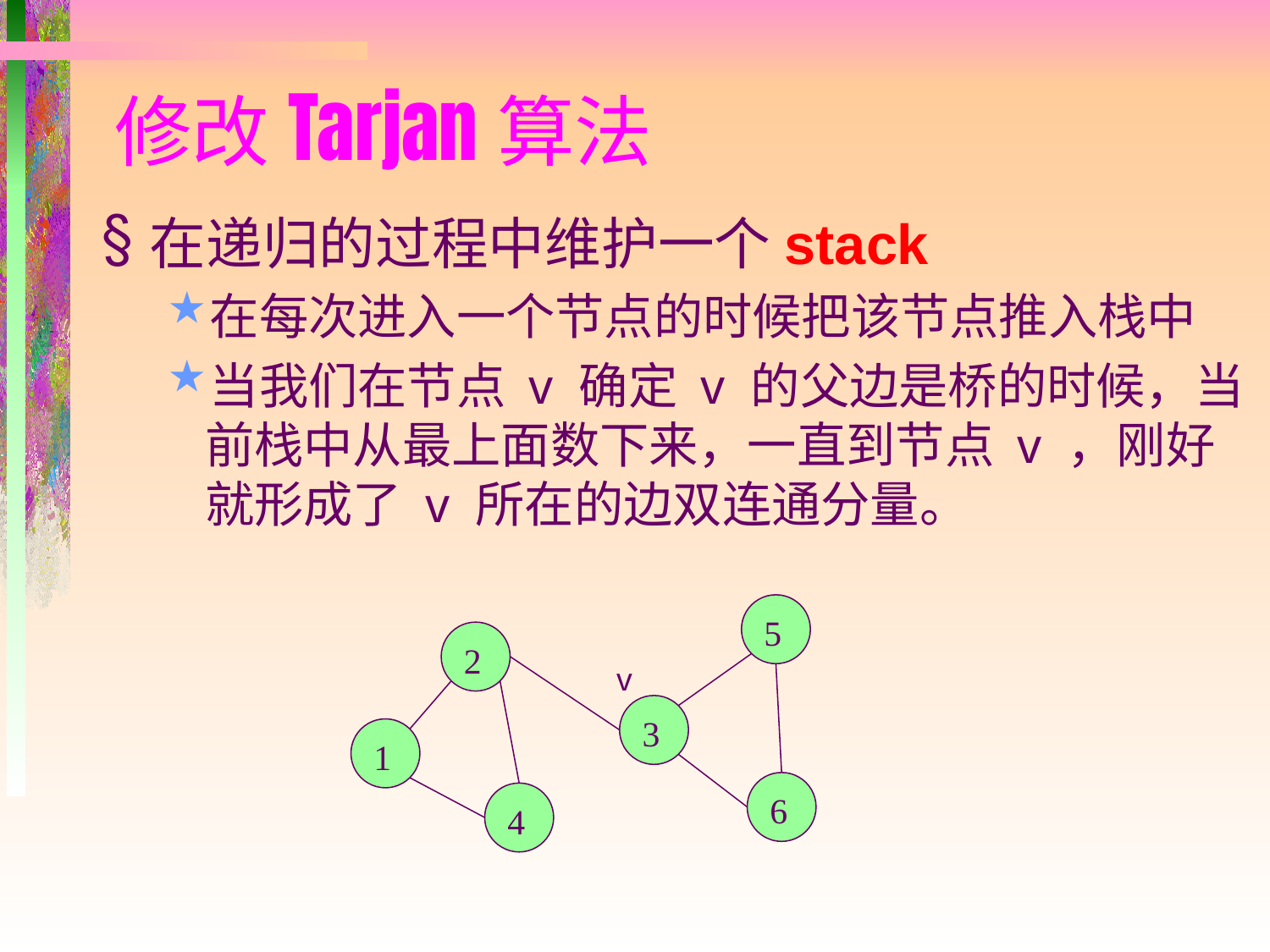

# 修改Tarjan算法
在递归的过程中维护一个stack
在每次进入一个节点的时候把该节点推入栈中
当我们在节点 v 确定 v 的父边是桥的时候，当前栈中从最上面数下来，一直到节点 v ，刚好就形成了 v 所在的边双连通分量。
5
2
3
1
6
4
v